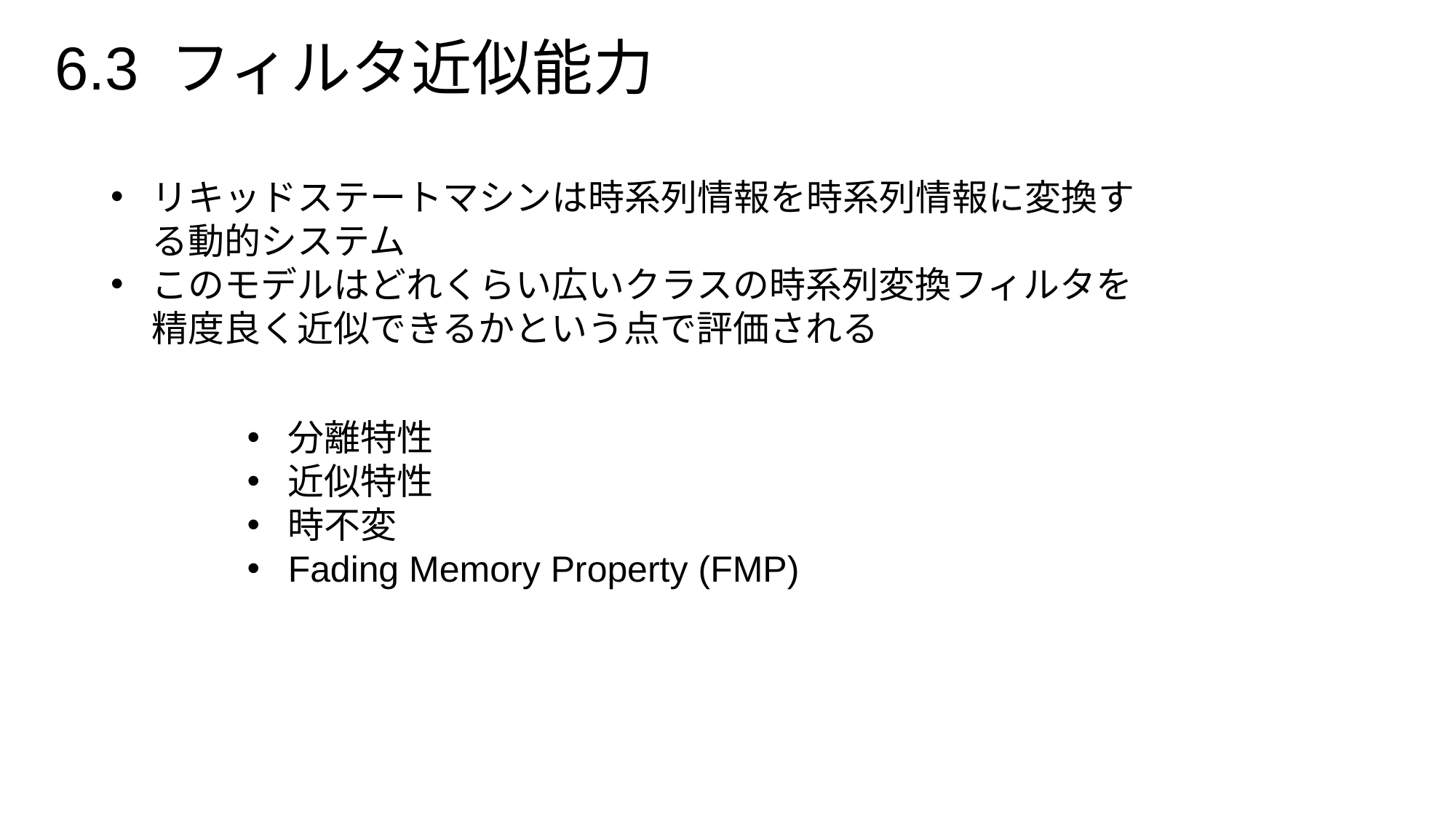

# 6.3 フィルタ近似能力
リキッドステートマシンは時系列情報を時系列情報に変換する動的システム
このモデルはどれくらい広いクラスの時系列変換フィルタを精度良く近似できるかという点で評価される
分離特性
近似特性
時不変
Fading Memory Property (FMP)